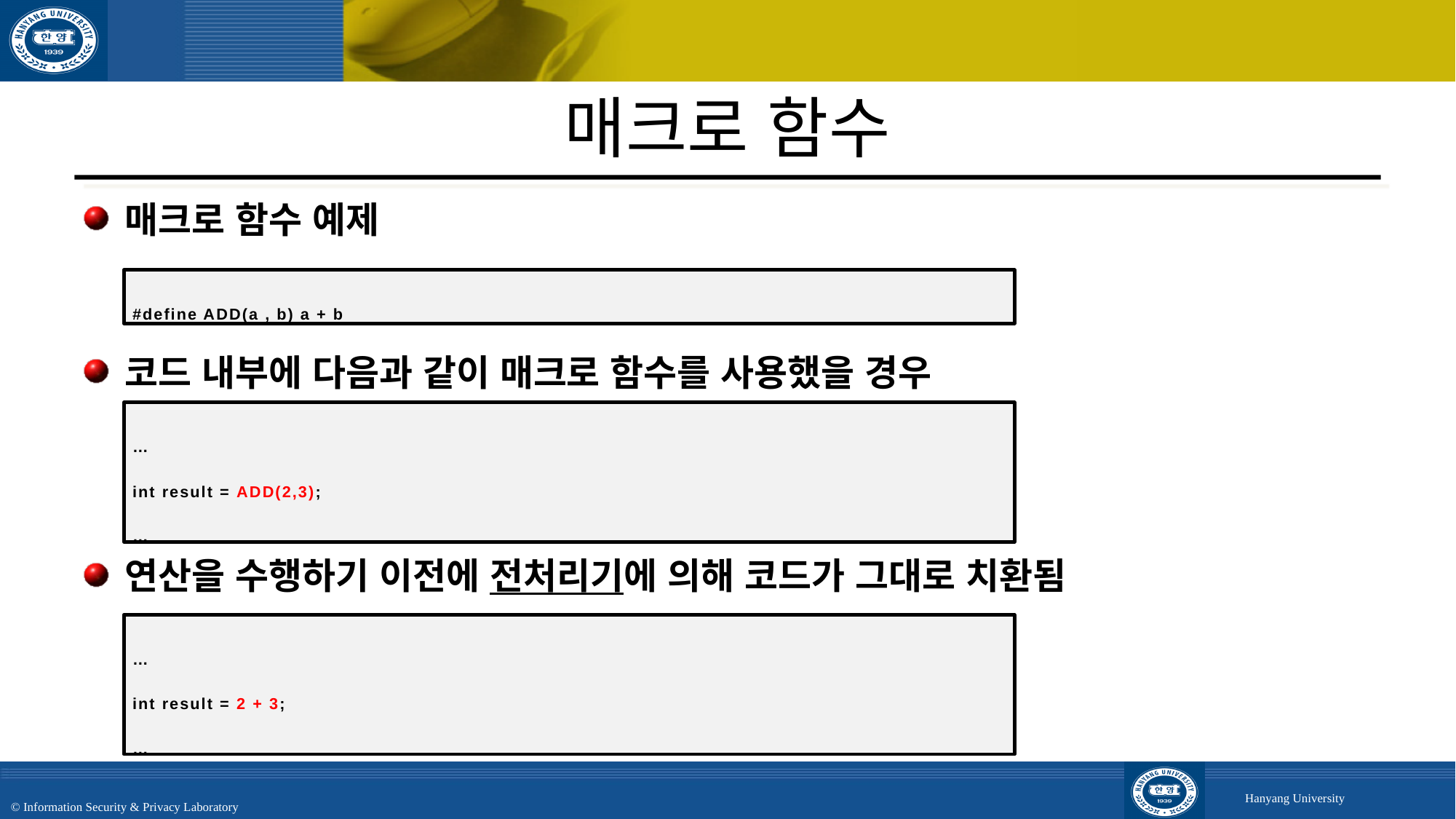

# 매크로 함수
매크로 함수 예제

코드 내부에 다음과 같이 매크로 함수를 사용했을 경우

연산을 수행하기 이전에 전처리기에 의해 코드가 그대로 치환됨

#define ADD(a , b) a + b
…
int result = ADD(2,3);
…
…
int result = 2 + 3;
…